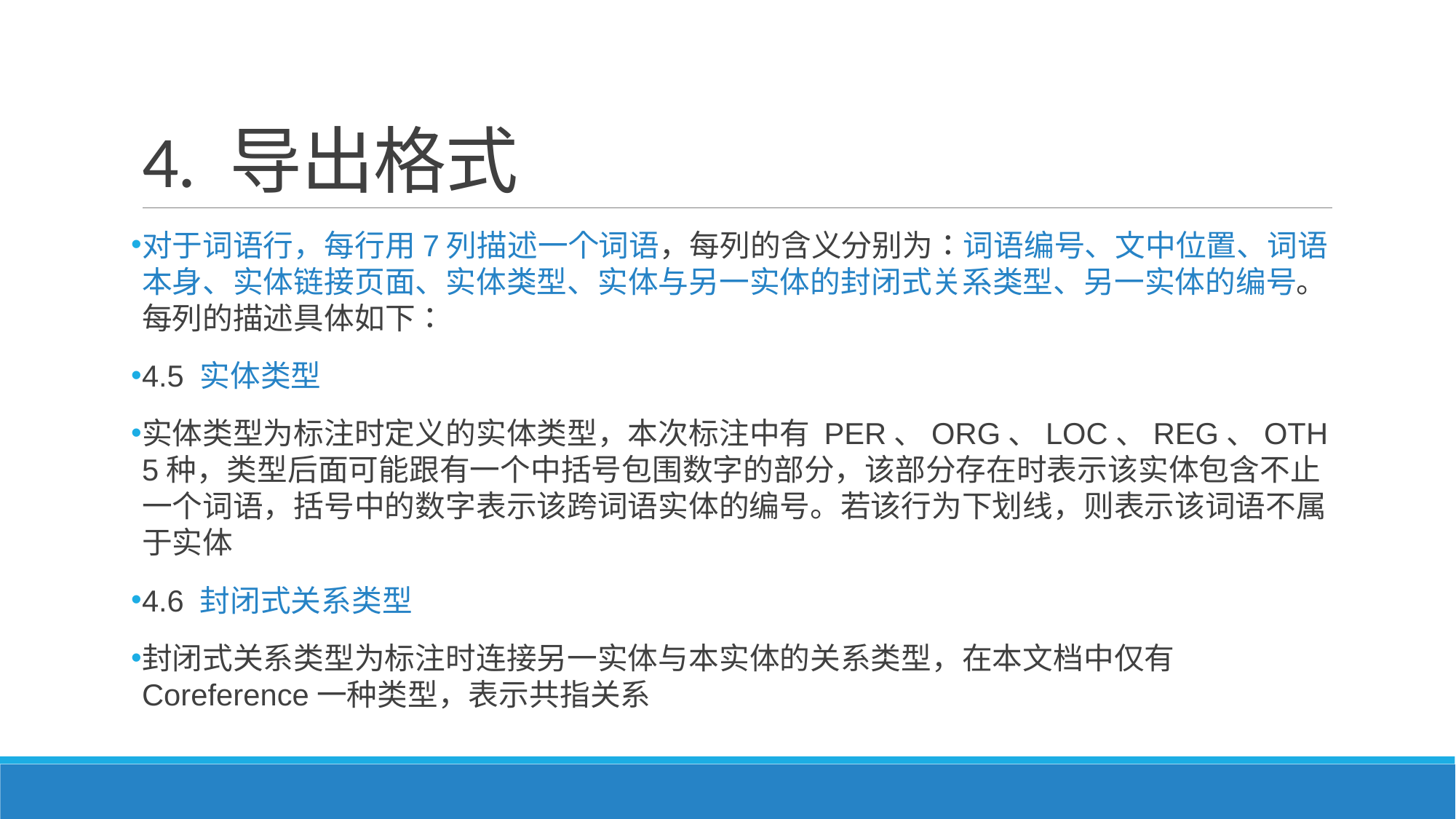

# 4. 导出格式
对于词语行，每行用7列描述一个词语，每列的含义分别为：词语编号、文中位置、词语本身、实体链接页面、实体类型、实体与另一实体的封闭式关系类型、另一实体的编号。每列的描述具体如下：
4.5 实体类型
实体类型为标注时定义的实体类型，本次标注中有 PER、ORG、LOC、REG、OTH 5种，类型后面可能跟有一个中括号包围数字的部分，该部分存在时表示该实体包含不止一个词语，括号中的数字表示该跨词语实体的编号。若该行为下划线，则表示该词语不属于实体
4.6 封闭式关系类型
封闭式关系类型为标注时连接另一实体与本实体的关系类型，在本文档中仅有Coreference一种类型，表示共指关系